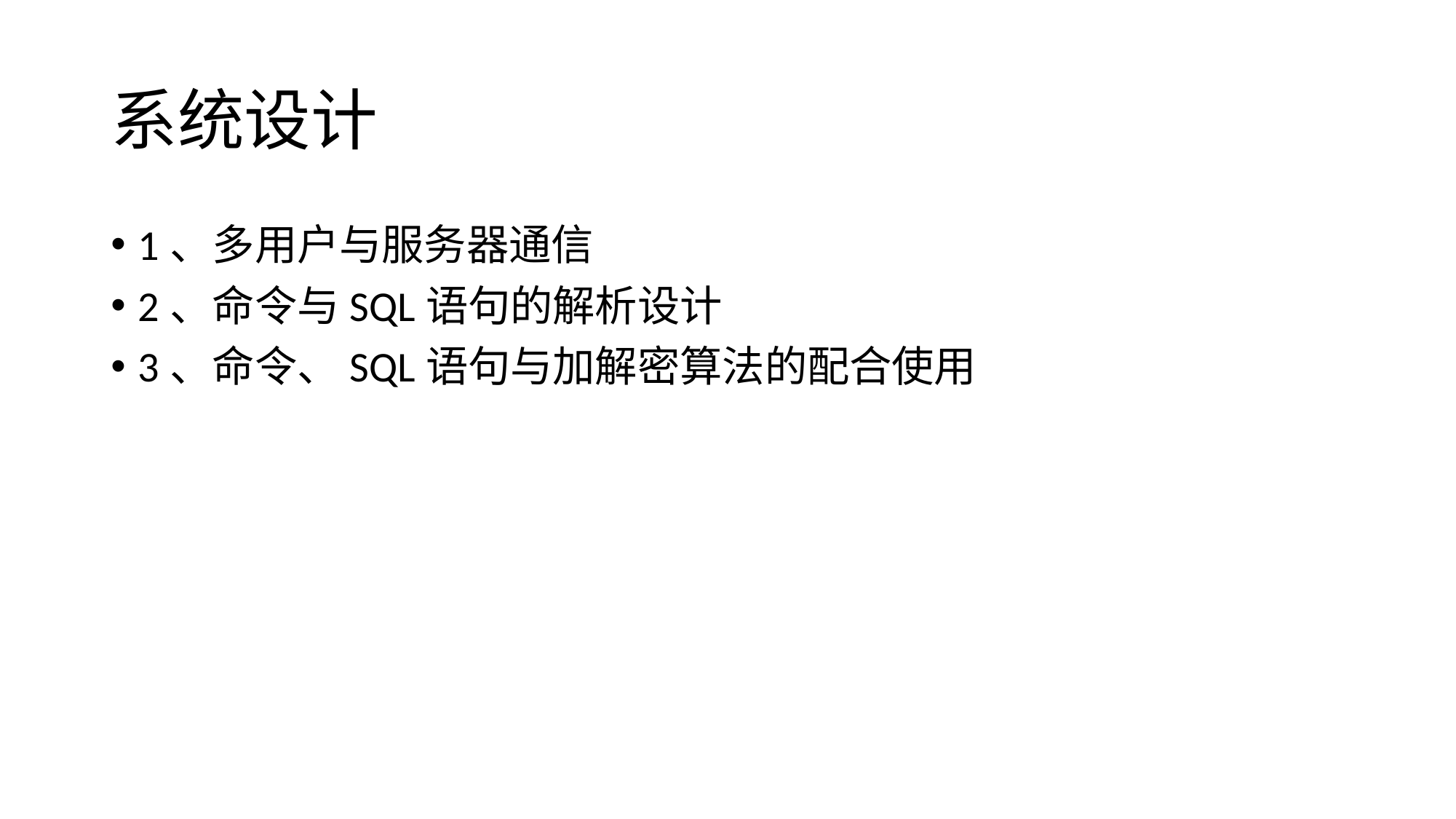

# 系统设计
1、多用户与服务器通信
2、命令与SQL语句的解析设计
3、命令、SQL语句与加解密算法的配合使用